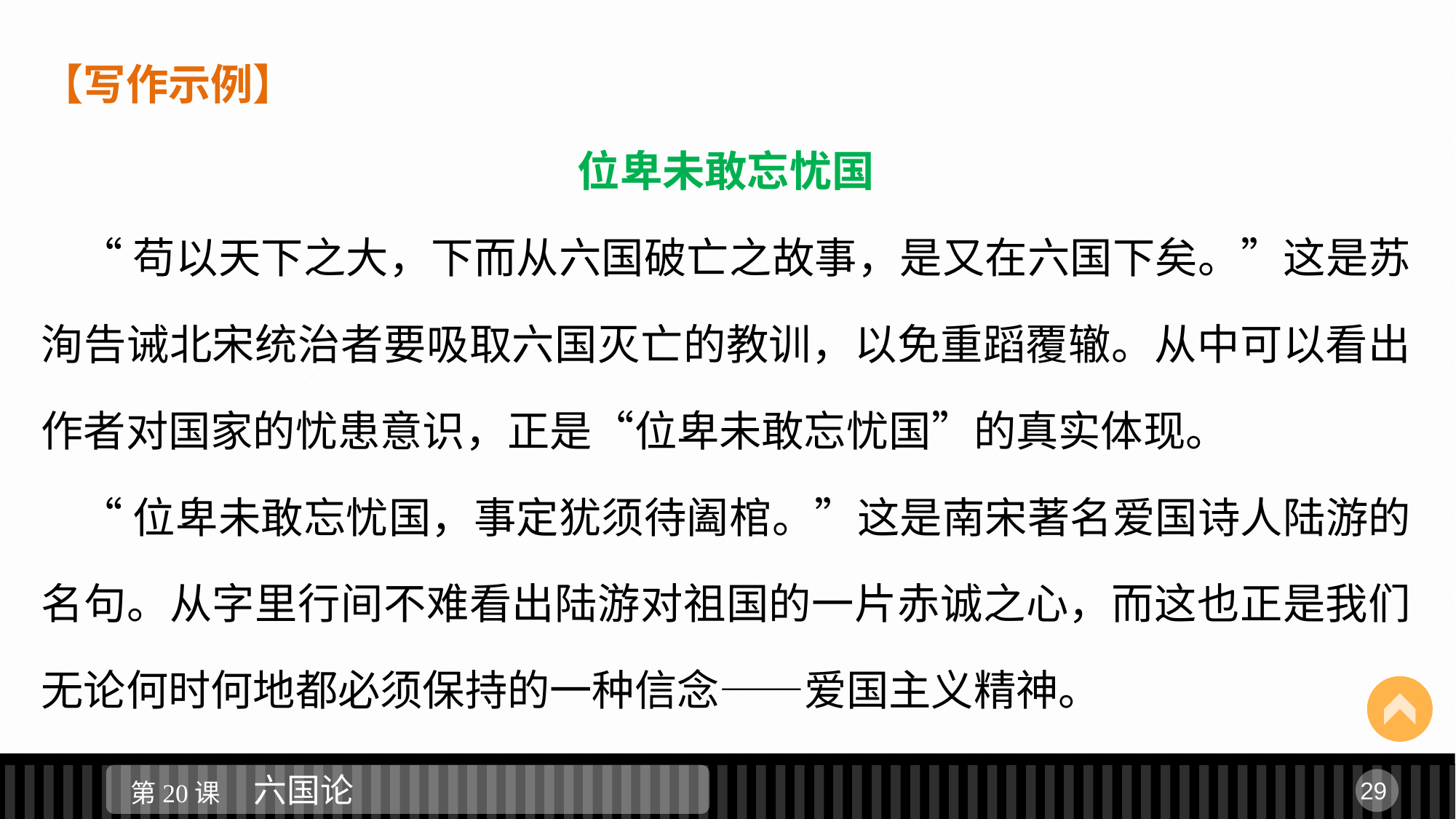

【写作示例】
位卑未敢忘忧国
    “苟以天下之大，下而从六国破亡之故事，是又在六国下矣。”这是苏洵告诫北宋统治者要吸取六国灭亡的教训，以免重蹈覆辙。从中可以看出作者对国家的忧患意识，正是“位卑未敢忘忧国”的真实体现。
    “位卑未敢忘忧国，事定犹须待阖棺。”这是南宋著名爱国诗人陆游的名句。从字里行间不难看出陆游对祖国的一片赤诚之心，而这也正是我们无论何时何地都必须保持的一种信念——爱国主义精神。